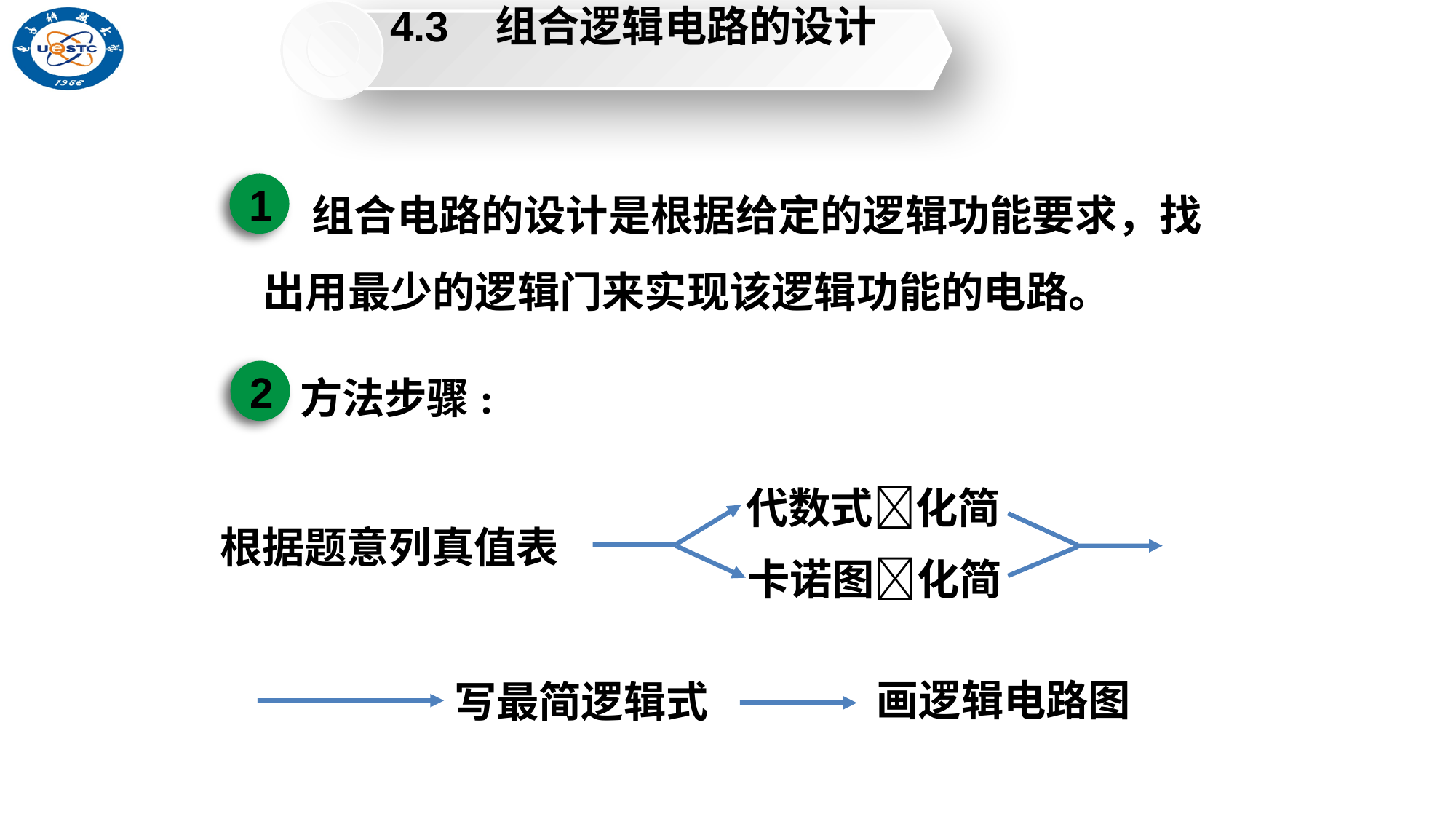

4.3   组合逻辑电路的设计

    组合电路的设计是根据给定的逻辑功能要求，找出用最少的逻辑门来实现该逻辑功能的电路。
1
2
方法步骤:
代数式→化简

根据题意列真值表

卡诺图→化简
画逻辑电路图

写最简逻辑式